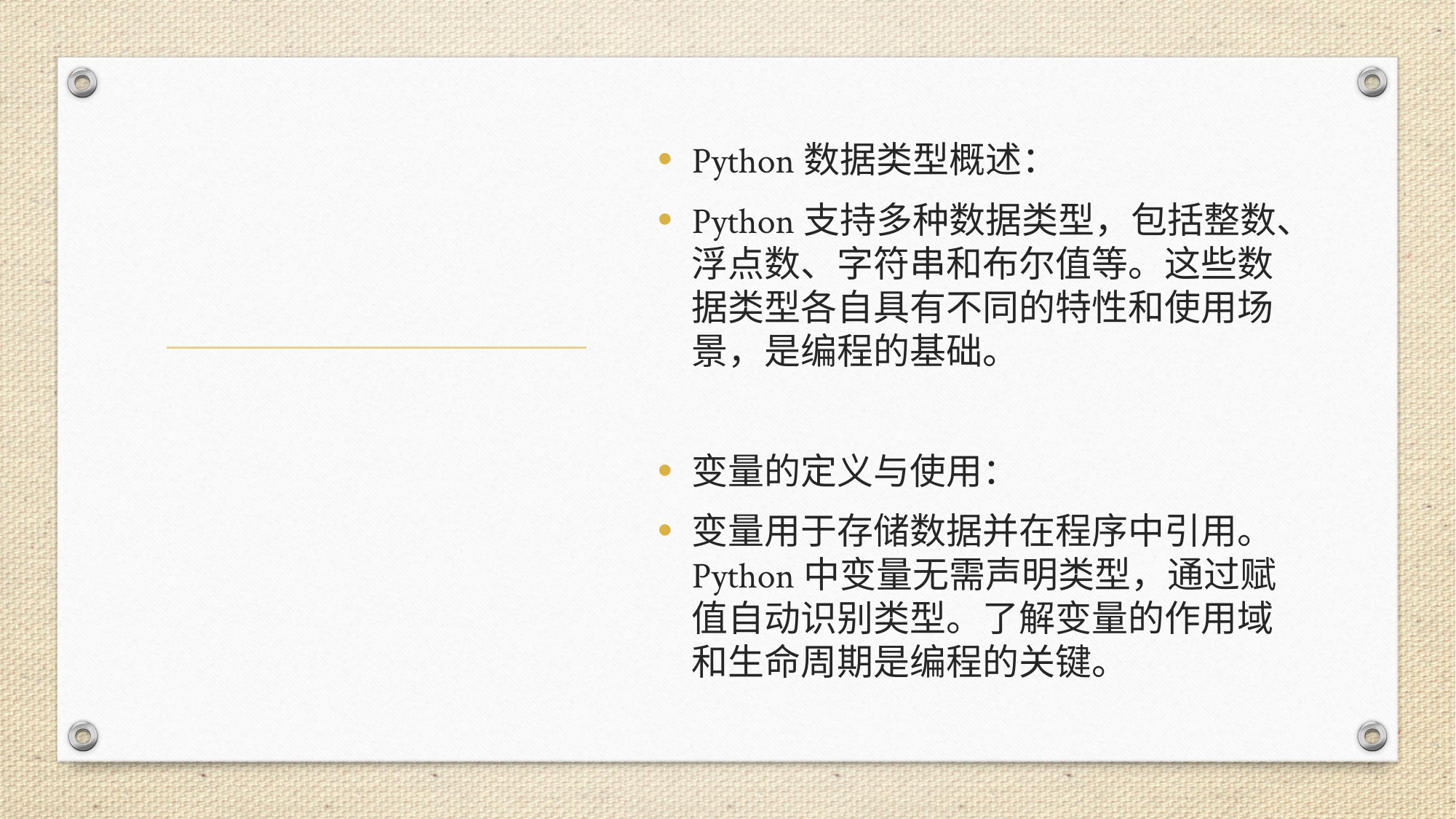

Python数据类型概述：
Python支持多种数据类型，包括整数、浮点数、字符串和布尔值等。这些数据类型各自具有不同的特性和使用场景，是编程的基础。

变量的定义与使用：
变量用于存储数据并在程序中引用。Python中变量无需声明类型，通过赋值自动识别类型。了解变量的作用域和生命周期是编程的关键。
#